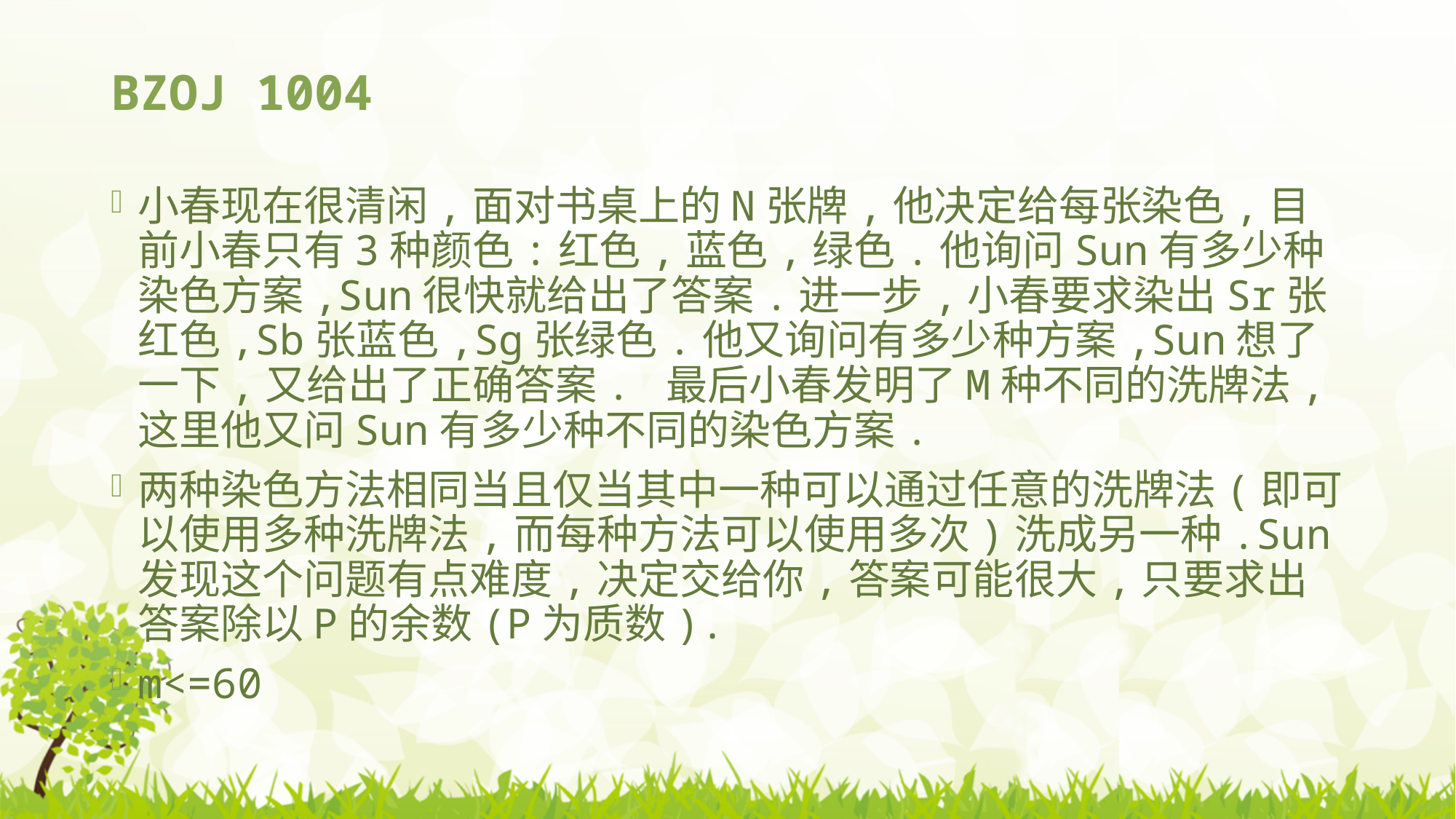

# BZOJ 1004
小春现在很清闲,面对书桌上的N张牌,他决定给每张染色,目前小春只有3种颜色:红色,蓝色,绿色.他询问Sun有多少种染色方案,Sun很快就给出了答案.进一步,小春要求染出Sr张红色,Sb张蓝色,Sg张绿色.他又询问有多少种方案,Sun想了一下,又给出了正确答案. 最后小春发明了M种不同的洗牌法,这里他又问Sun有多少种不同的染色方案.
两种染色方法相同当且仅当其中一种可以通过任意的洗牌法(即可以使用多种洗牌法,而每种方法可以使用多次)洗成另一种.Sun发现这个问题有点难度,决定交给你,答案可能很大,只要求出答案除以P的余数(P为质数).
m<=60